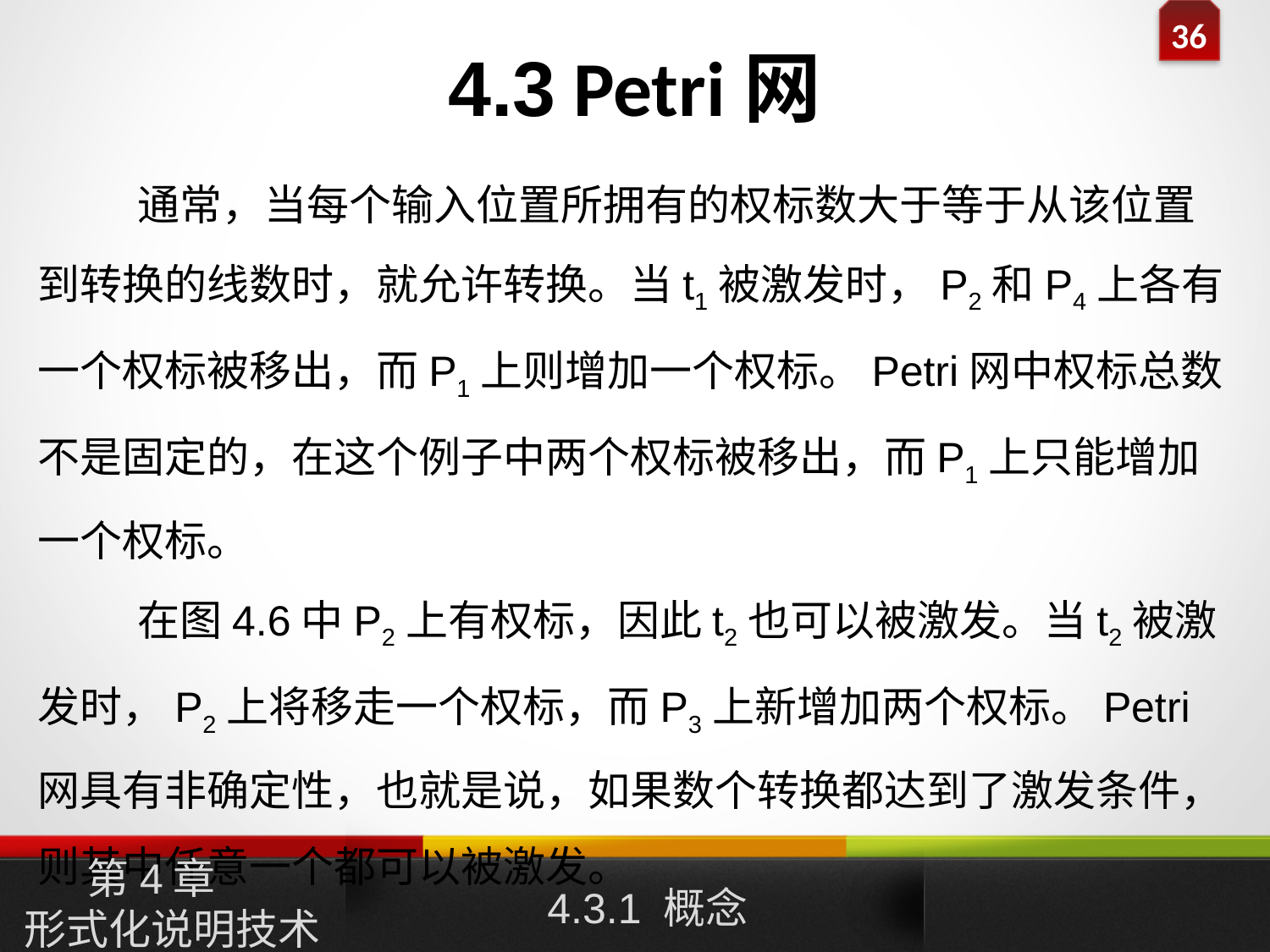

# 4.3 Petri网
通常，当每个输入位置所拥有的权标数大于等于从该位置到转换的线数时，就允许转换。当t1被激发时，P2和P4上各有一个权标被移出，而P1上则增加一个权标。Petri网中权标总数不是固定的，在这个例子中两个权标被移出，而P1上只能增加一个权标。
在图4.6中P2上有权标，因此t2也可以被激发。当t2被激发时，P2上将移走一个权标，而P3上新增加两个权标。Petri网具有非确定性，也就是说，如果数个转换都达到了激发条件，则其中任意一个都可以被激发。
第4章
形式化说明技术
4.3.1 概念